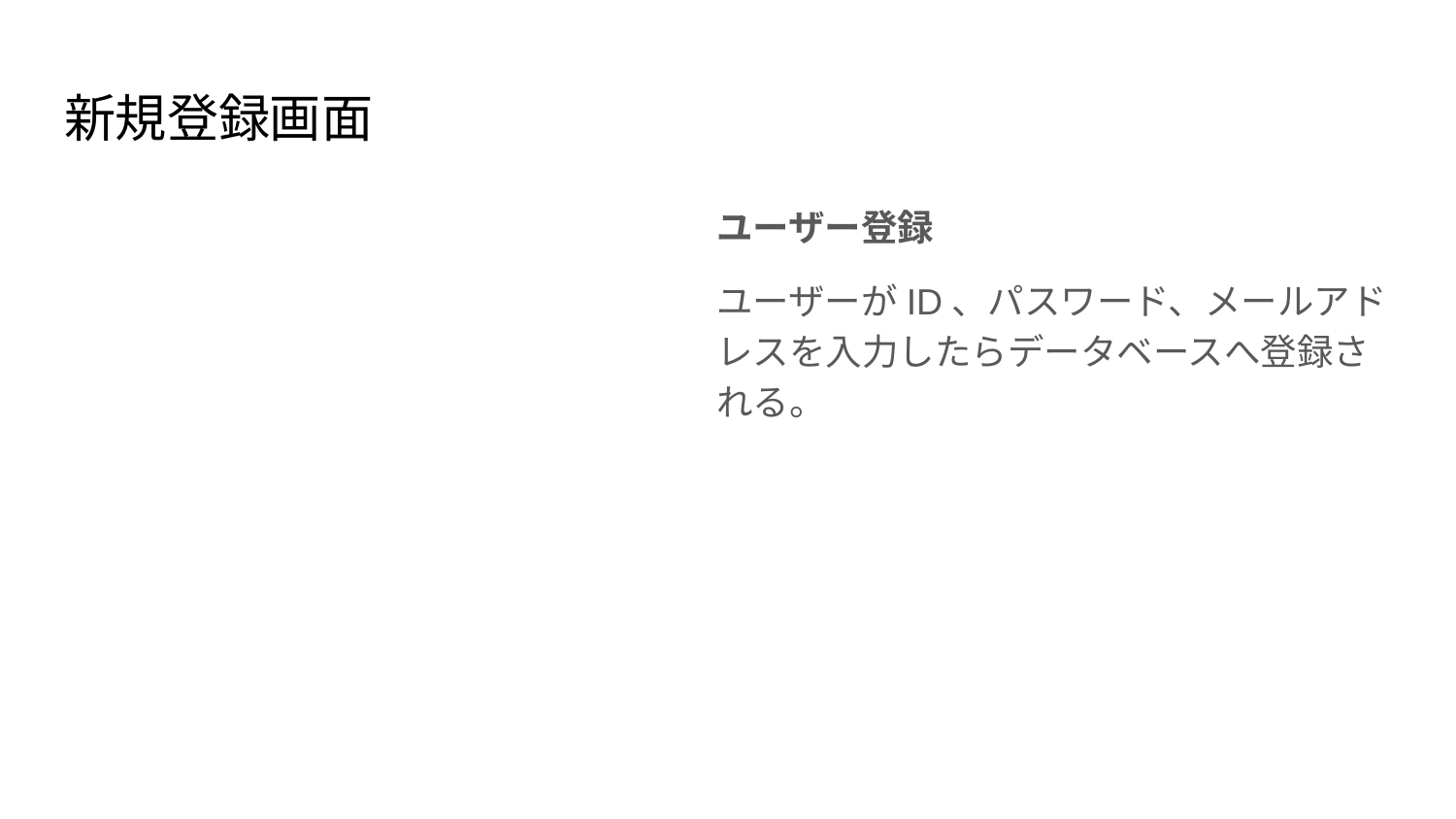

# 新規登録画面
ユーザー登録
ユーザーがID、パスワード、メールアドレスを入力したらデータベースへ登録される。